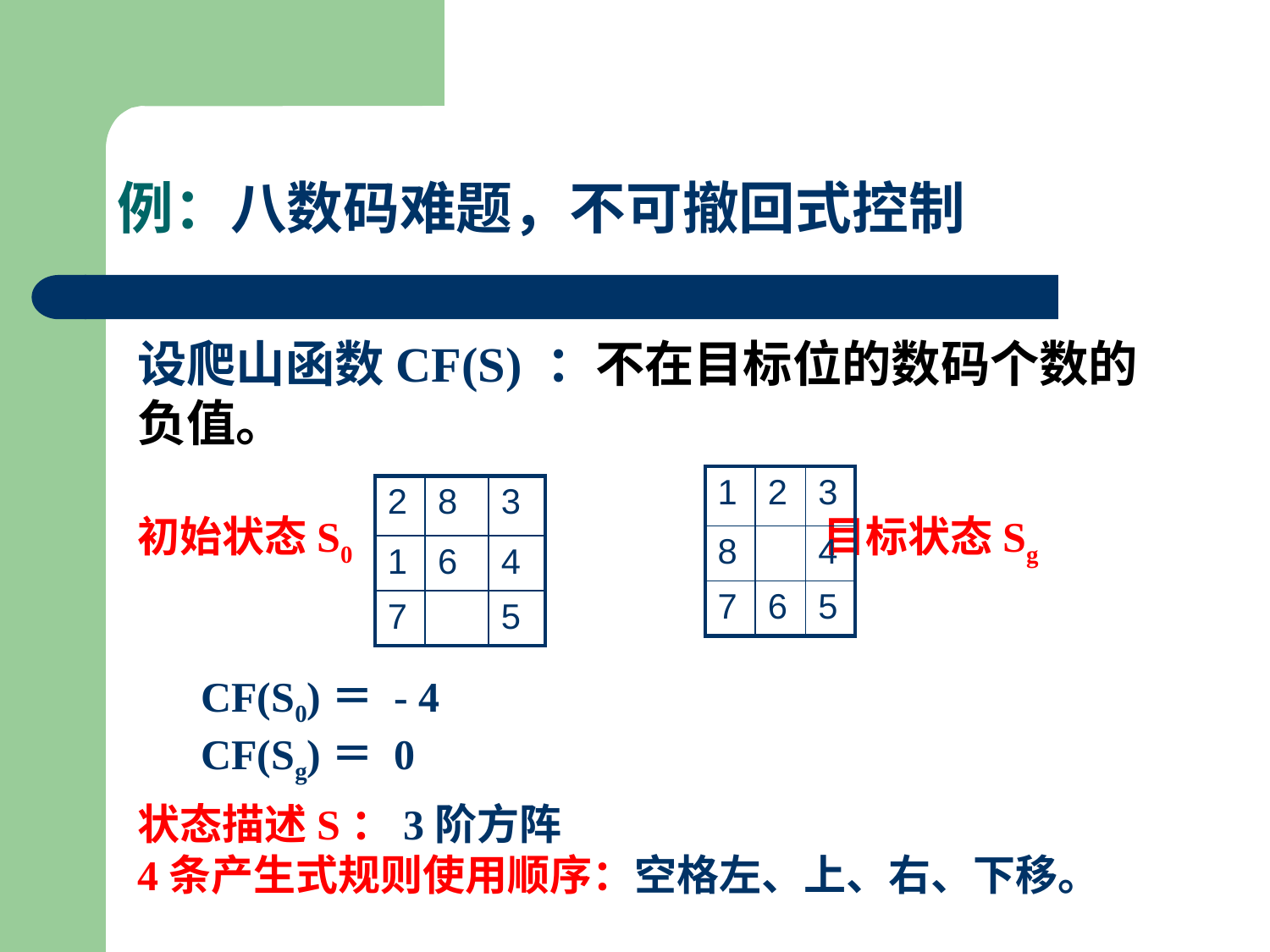

例：八数码难题，不可撤回式控制
设爬山函数CF(S) ：不在目标位的数码个数的负值。

初始状态S0                                                                           目标状态Sg

      CF(S0)＝ - 4
      CF(Sg)＝ 0
状态描述S：3阶方阵
4条产生式规则使用顺序：空格左、上、右、下移。
| 1 | 2 | 3 |
| --- | --- | --- |
| 8 |  | 4 |
| 7 | 6 | 5 |
| 2 | 8 | 3 |
| --- | --- | --- |
| 1 | 6 | 4 |
| 7 |  | 5 |
21